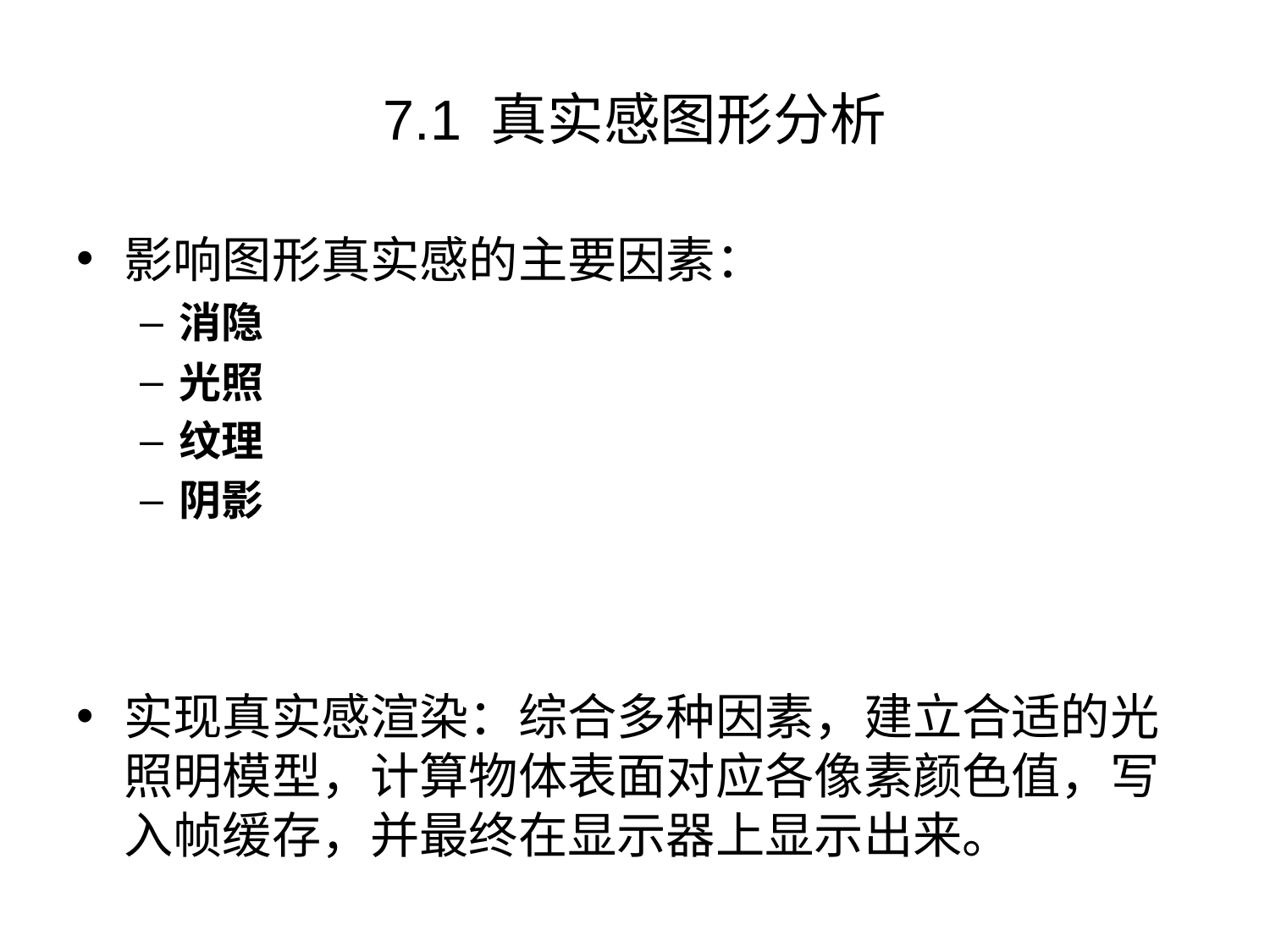

# 7.1 真实感图形分析
影响图形真实感的主要因素：
消隐
光照
纹理
阴影

实现真实感渲染：综合多种因素，建立合适的光照明模型，计算物体表面对应各像素颜色值，写入帧缓存，并最终在显示器上显示出来。